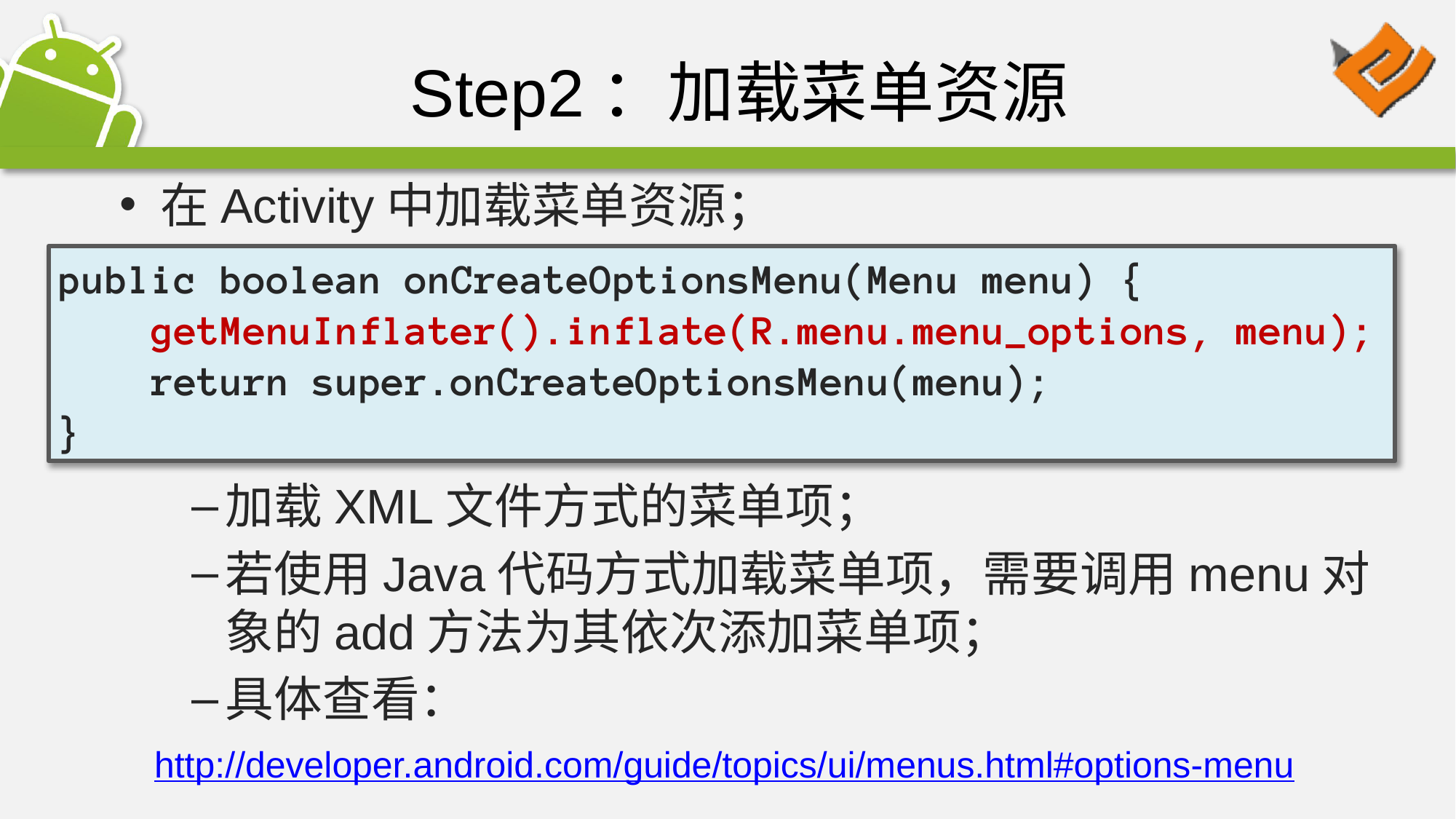

# Step2：加载菜单资源
在Activity中加载菜单资源；
public boolean onCreateOptionsMenu(Menu menu) {
    getMenuInflater().inflate(R.menu.menu_options, menu);
    return super.onCreateOptionsMenu(menu);
}
加载XML文件方式的菜单项；
若使用Java代码方式加载菜单项，需要调用menu对象的add方法为其依次添加菜单项；
具体查看：
http://developer.android.com/guide/topics/ui/menus.html#options-menu